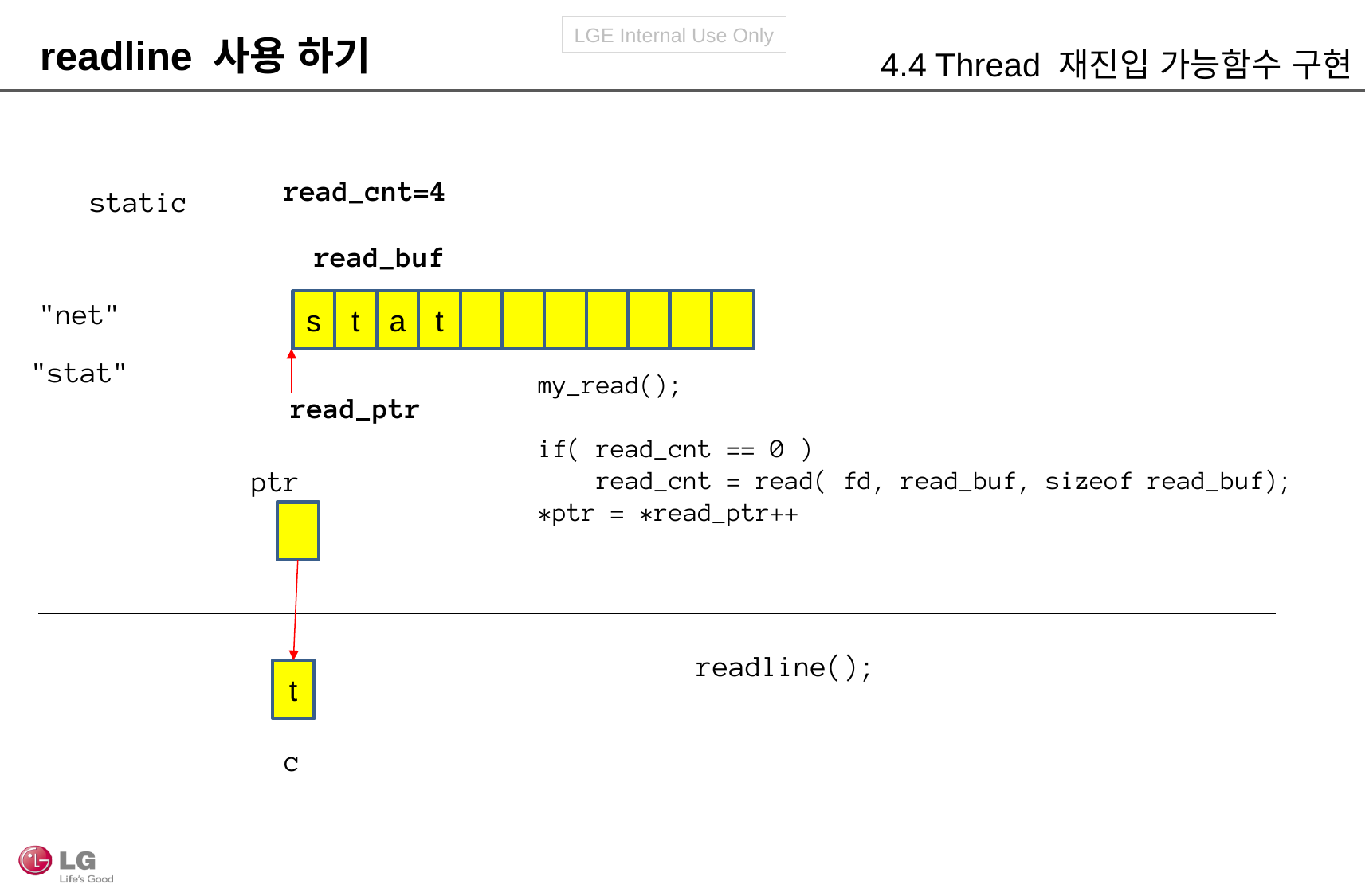

readline 사용 하기
4.4 Thread 재진입 가능함수 구현

read_cnt=4
static
read_buf
"net"
s
t
a
t

"stat"
my_read();

if( read_cnt == 0 )
    read_cnt = read( fd, read_buf, sizeof read_buf);
*ptr = *read_ptr++
read_ptr
ptr

readline();
t
c